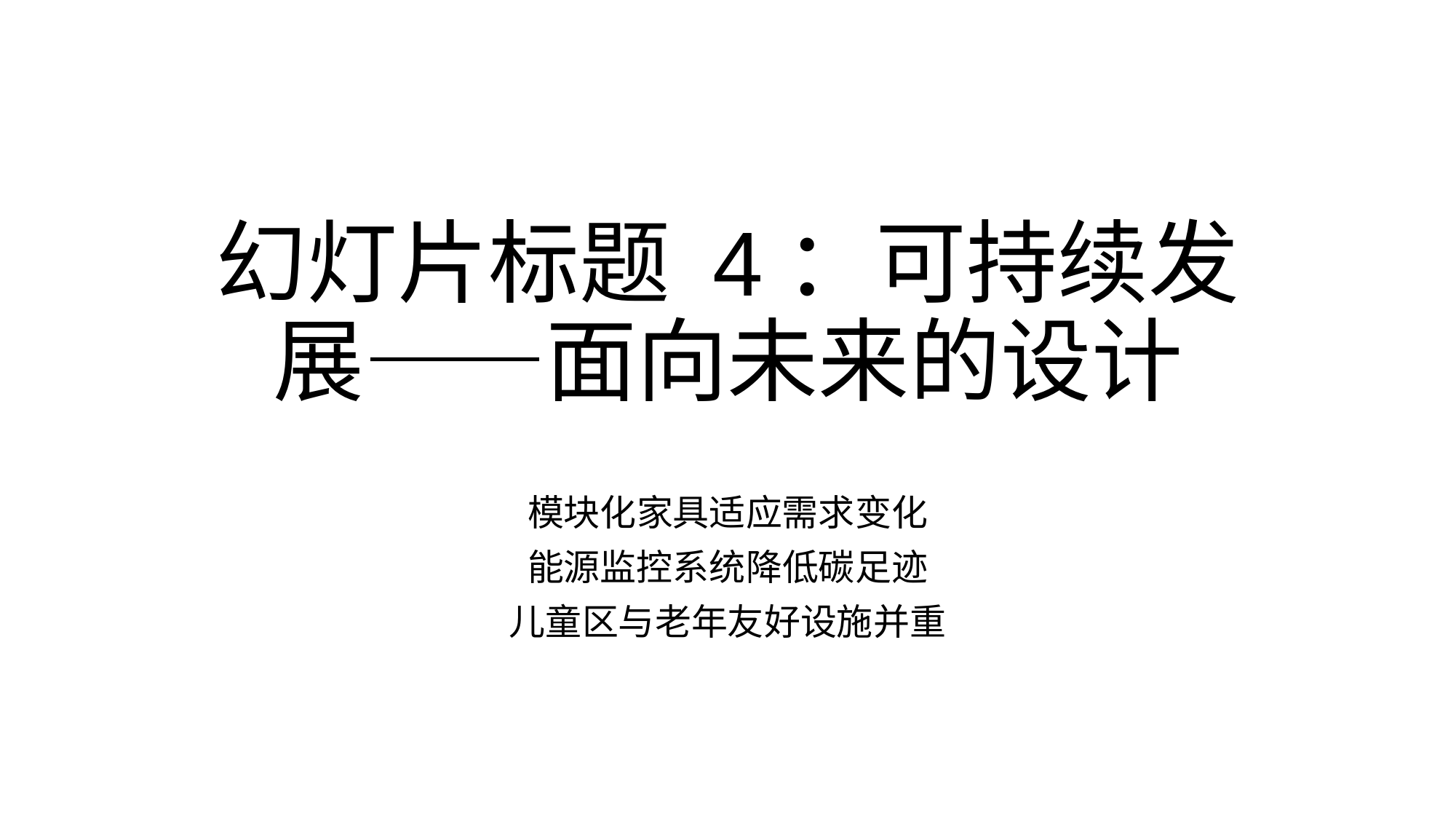

# 幻灯片标题 4：可持续发展——面向未来的设计

模块化家具适应需求变化
能源监控系统降低碳足迹
儿童区与老年友好设施并重